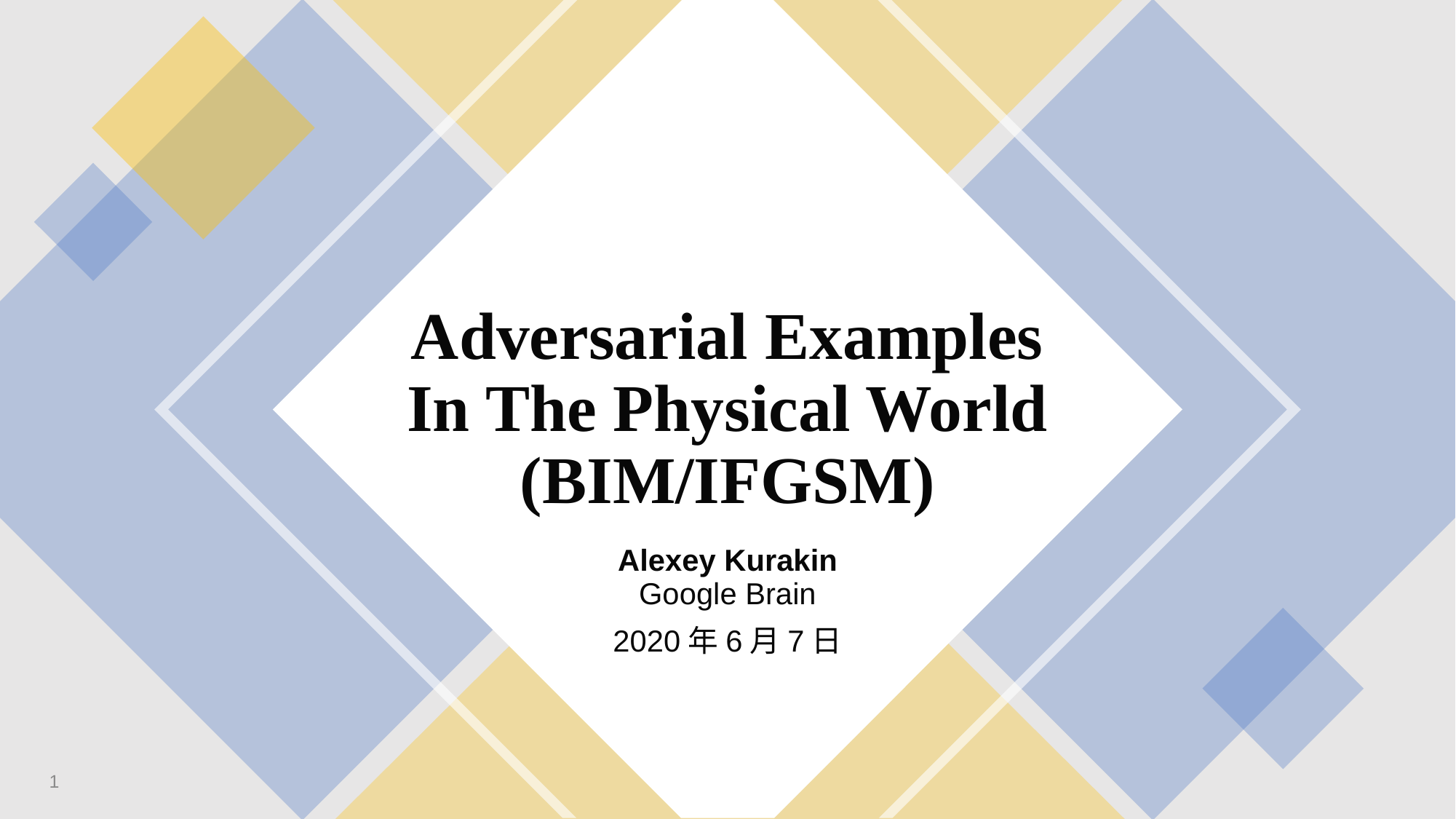

# Adversarial Examples In The Physical World (BIM/IFGSM)

Alexey Kurakin
Google Brain
2020年6月7日

1